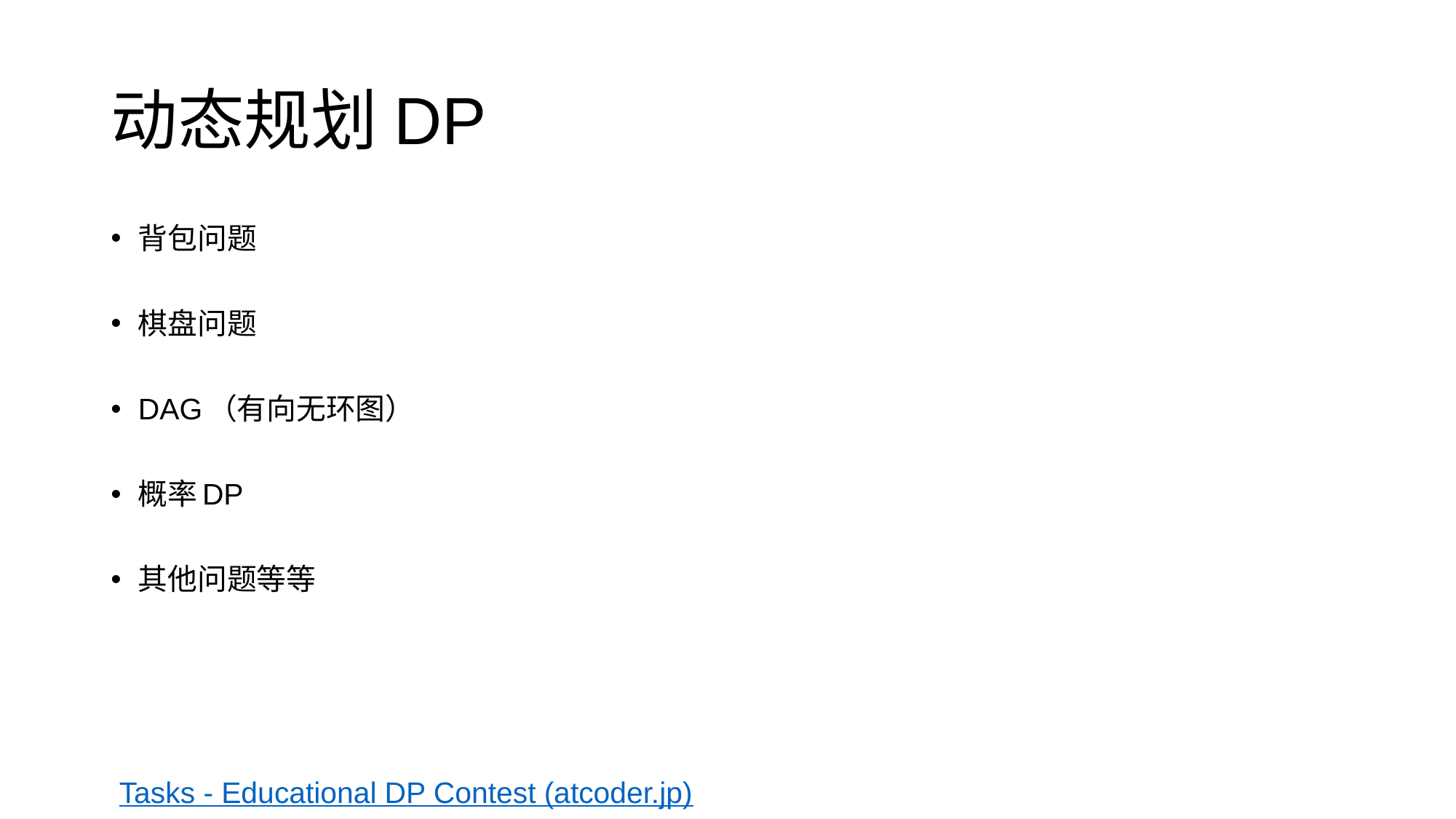

# 动态规划DP
背包问题

棋盘问题

DAG（有向无环图）

概率DP

其他问题等等

 Tasks - Educational DP Contest (atcoder.jp)